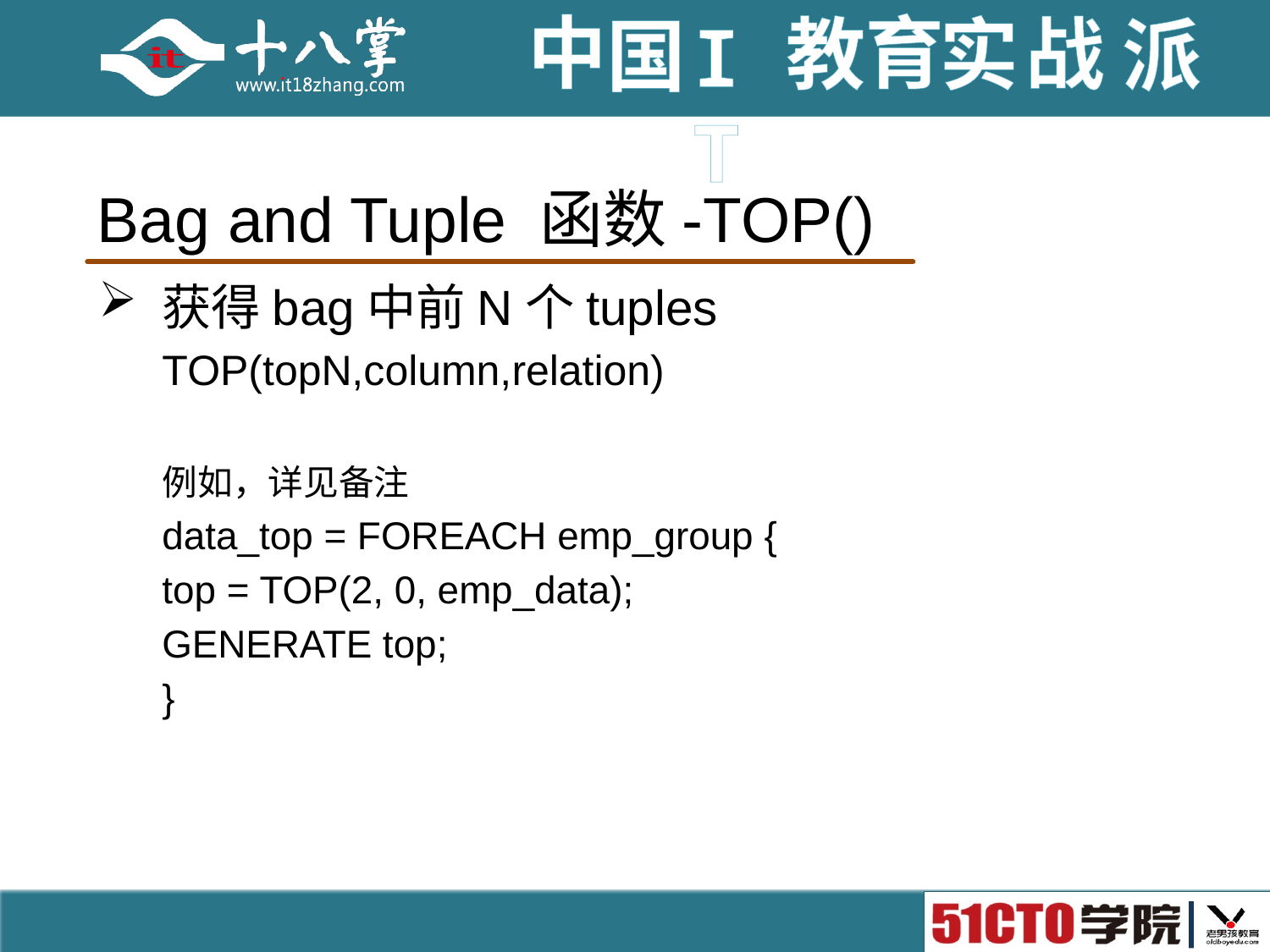

# Bag and Tuple 函数-TOP()
获得bag中前N个tuples
TOP(topN,column,relation)

例如，详见备注
data_top = FOREACH emp_group {
top = TOP(2, 0, emp_data);
GENERATE top;
}